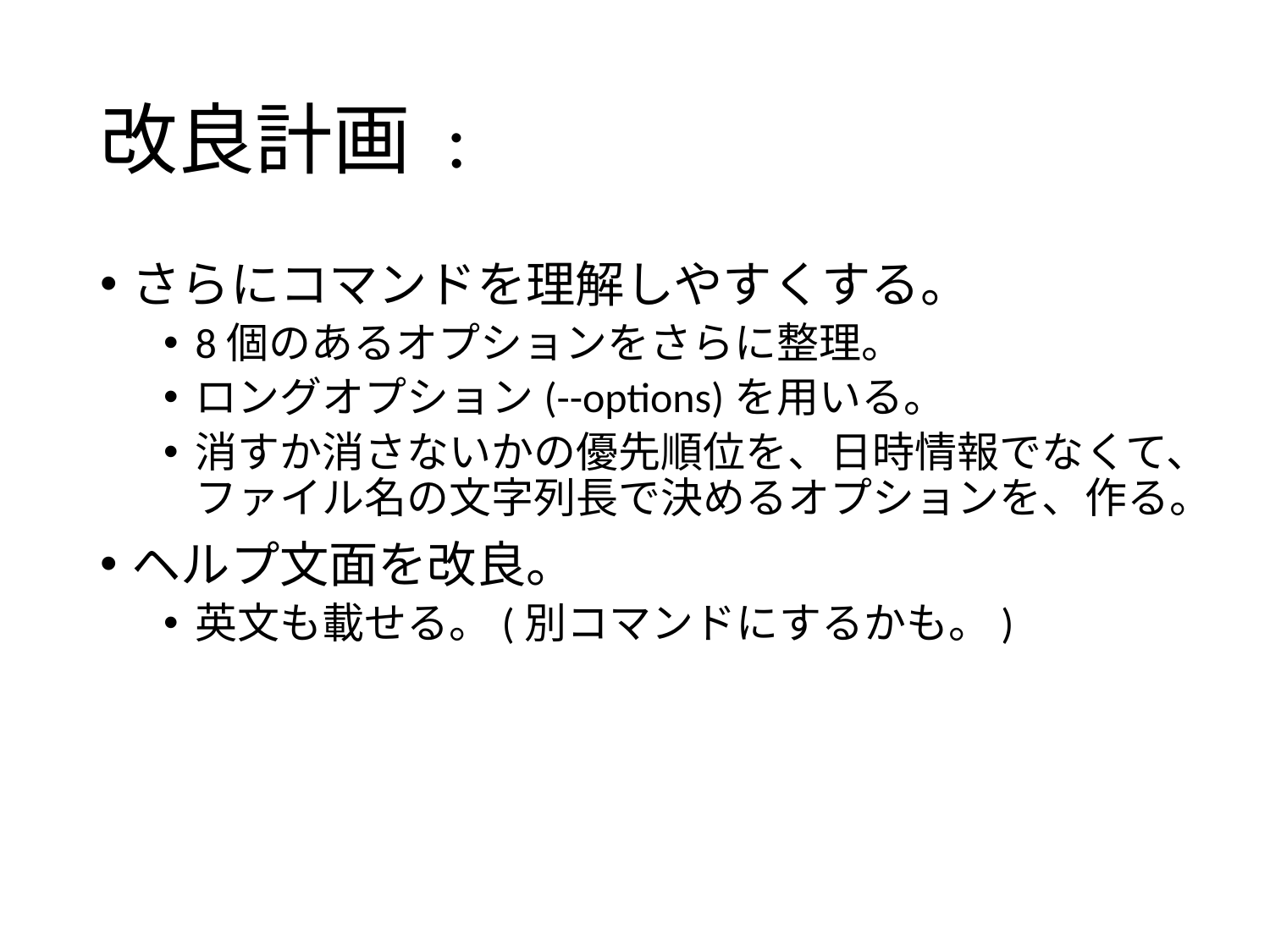

# 改良計画 :
さらにコマンドを理解しやすくする。
8個のあるオプションをさらに整理。
ロングオプション(--options)を用いる。
消すか消さないかの優先順位を、日時情報でなくて、ファイル名の文字列長で決めるオプションを、作る。
ヘルプ文面を改良。
英文も載せる。(別コマンドにするかも。)